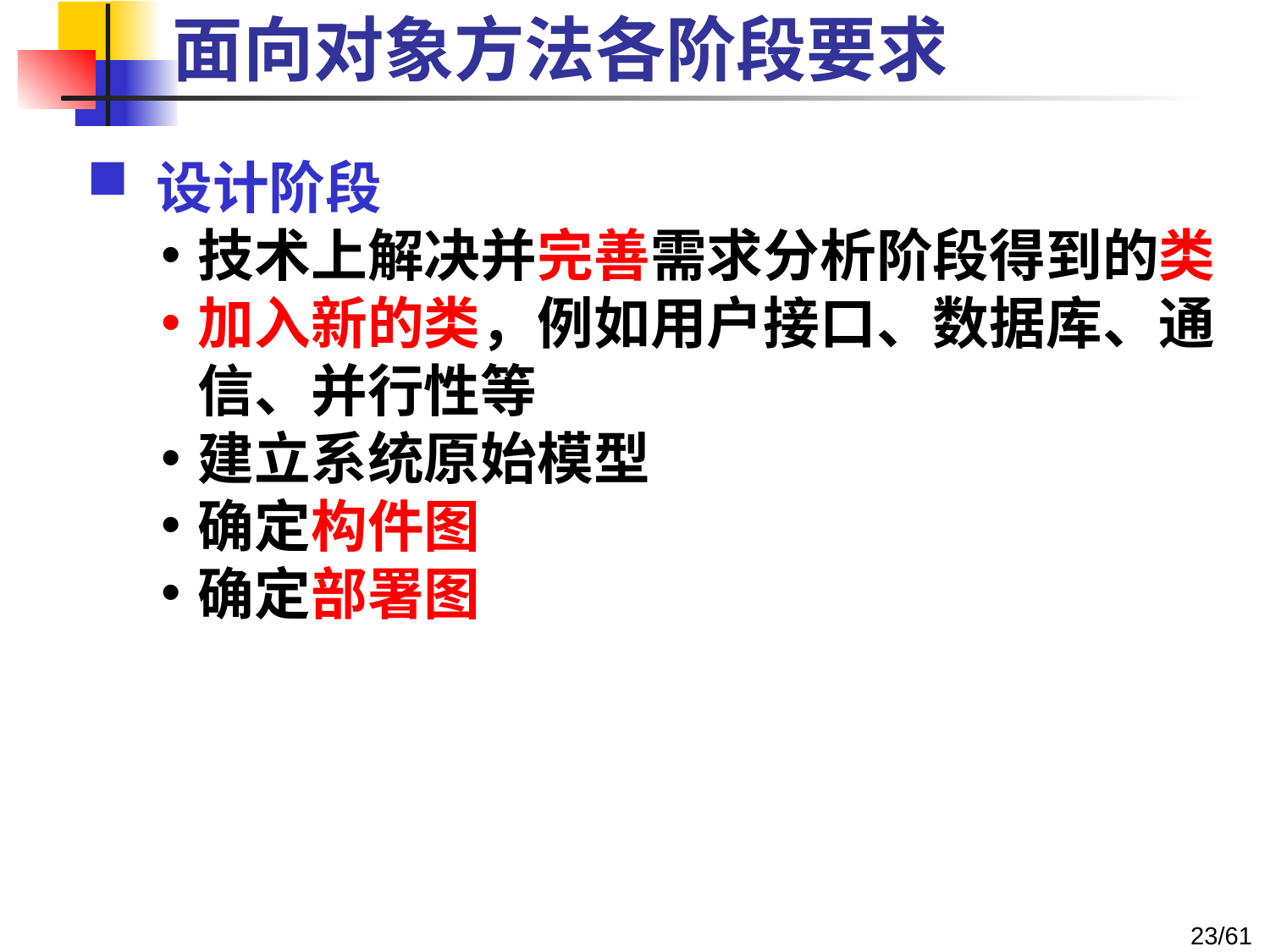

# 面向对象方法各阶段要求
 设计阶段
技术上解决并完善需求分析阶段得到的类
加入新的类，例如用户接口、数据库、通信、并行性等
建立系统原始模型
确定构件图
确定部署图
23/61